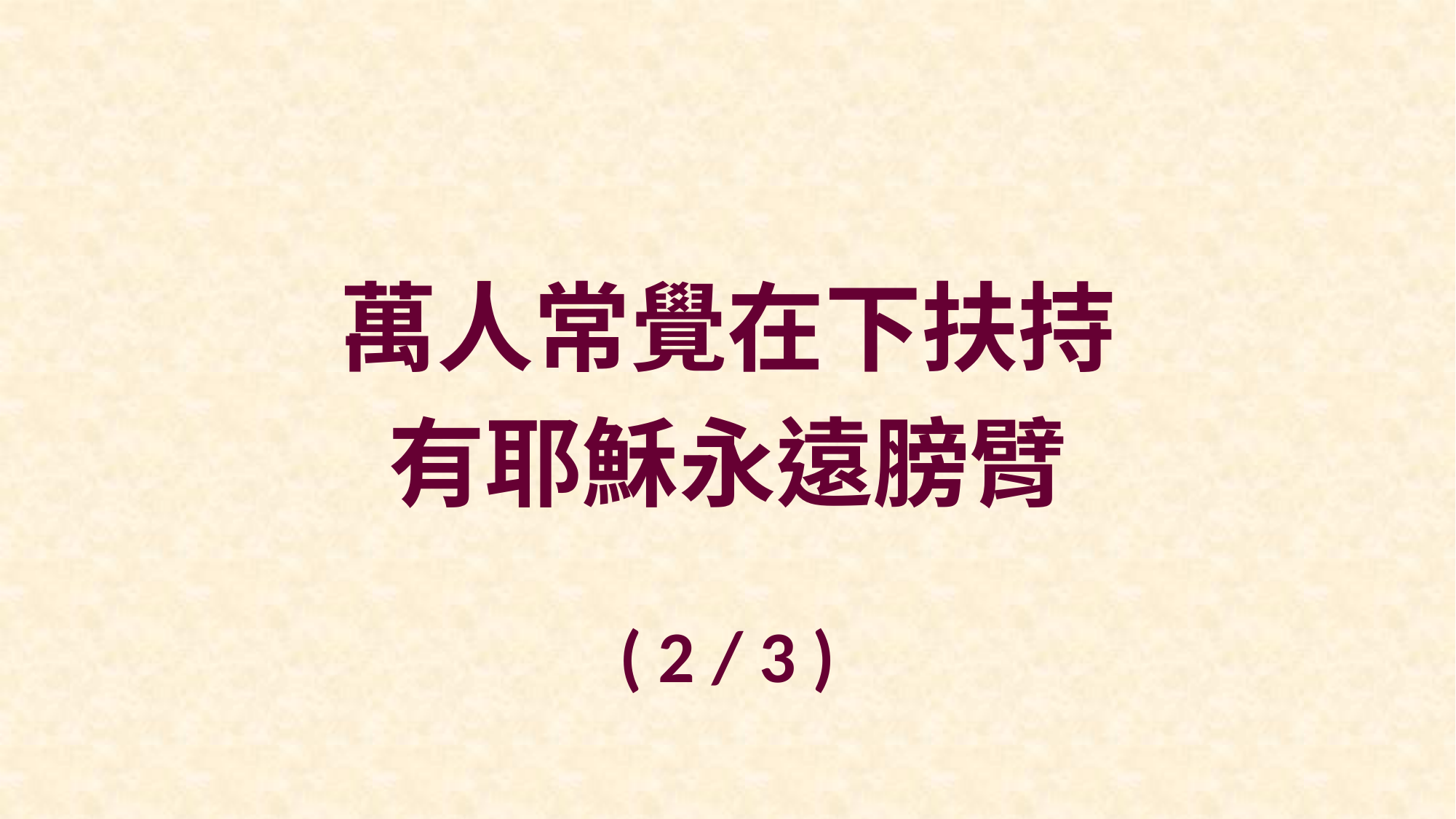

萬人常覺在下扶持
有耶穌永遠膀臂
( 2 / 3 )